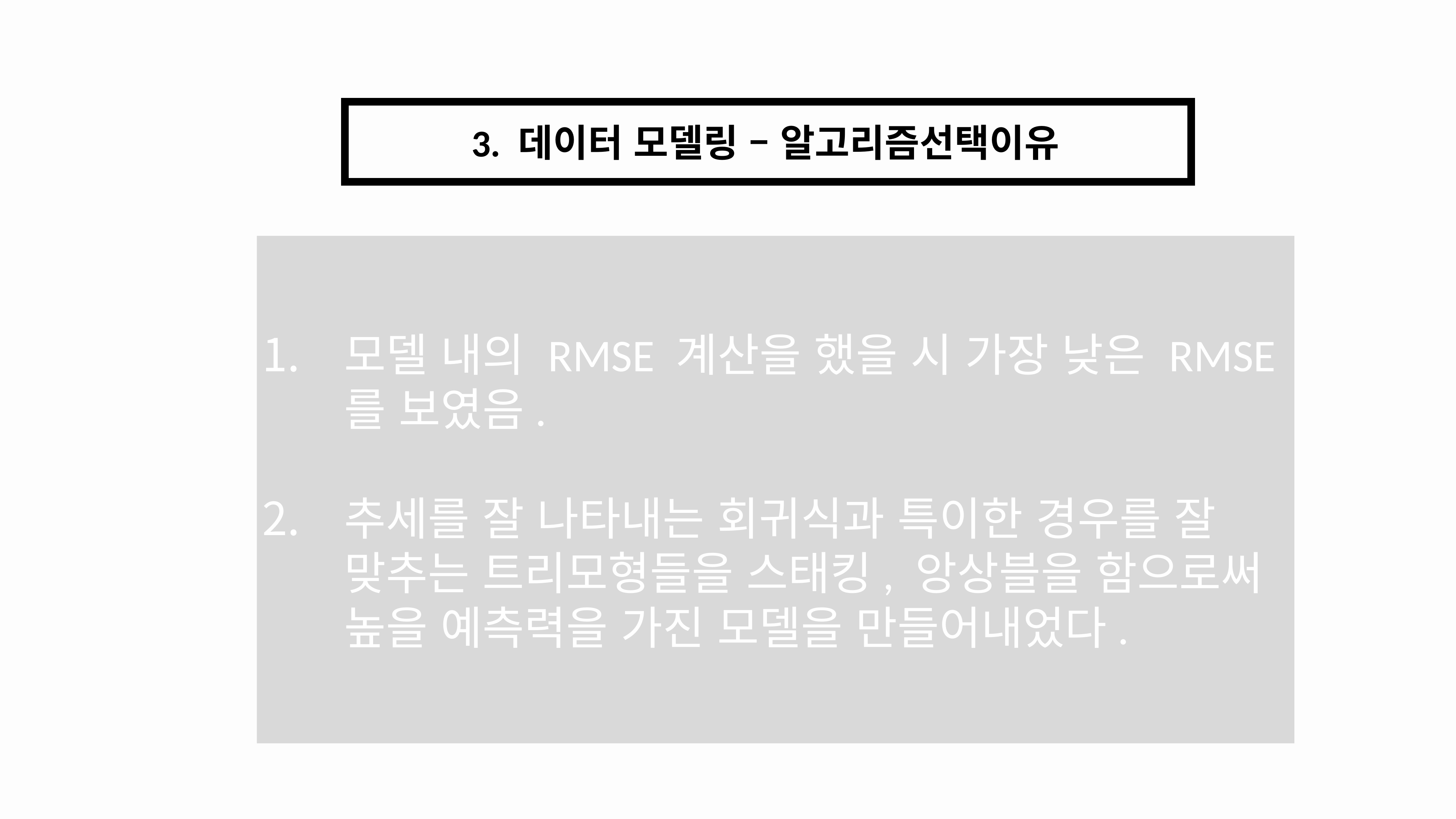

3. 데이터 모델링 – 알고리즘선택이유
모델 내의 RMSE 계산을 했을 시 가장 낮은 RMSE를 보였음.

추세를 잘 나타내는 회귀식과 특이한 경우를 잘 맞추는 트리모형들을 스태킹, 앙상블을 함으로써 높을 예측력을 가진 모델을 만들어내었다.